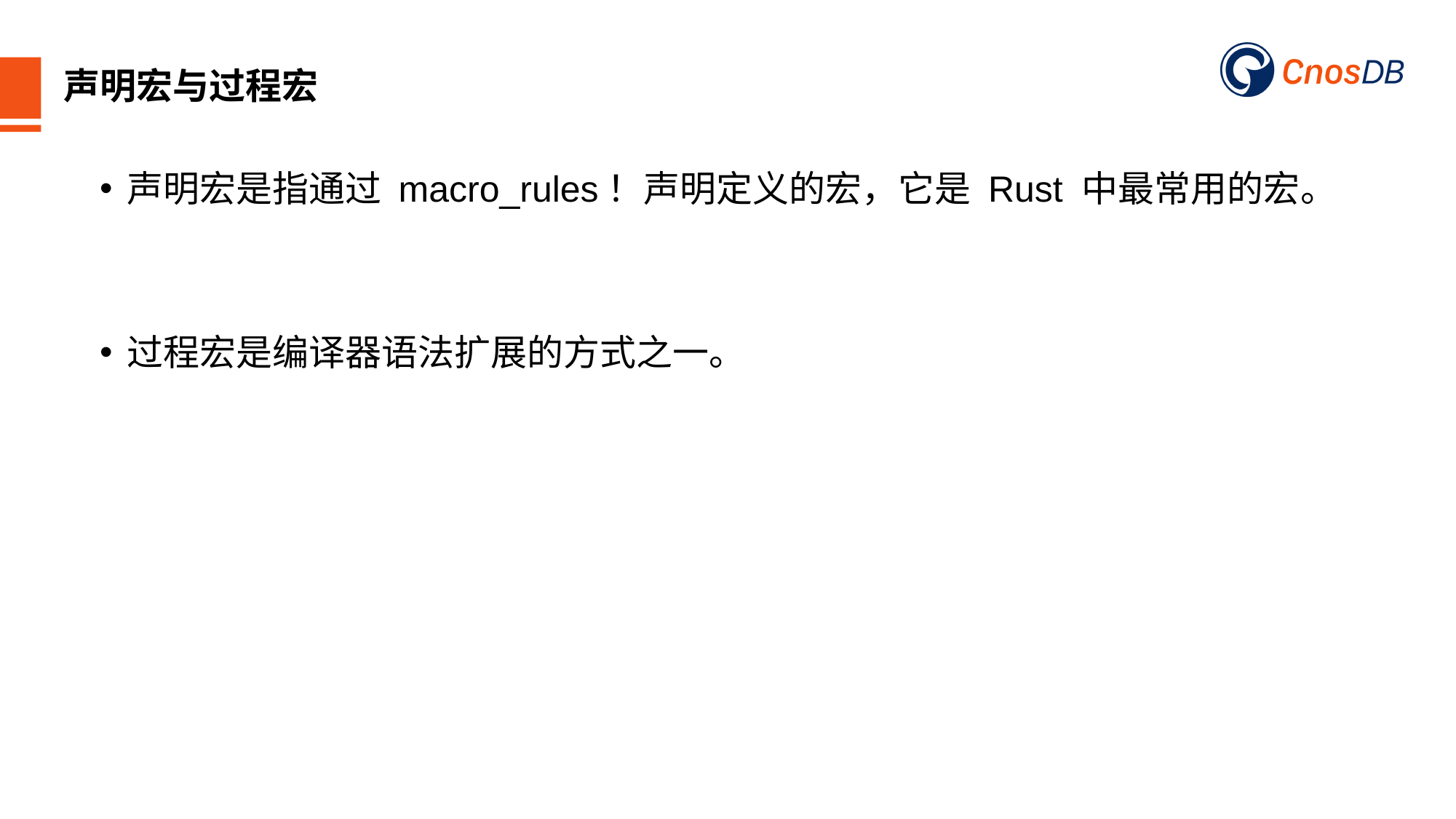

# 声明宏与过程宏

声明宏是指通过 macro_rules！声明定义的宏，它是 Rust 中最常用的宏。

过程宏是编译器语法扩展的方式之一。